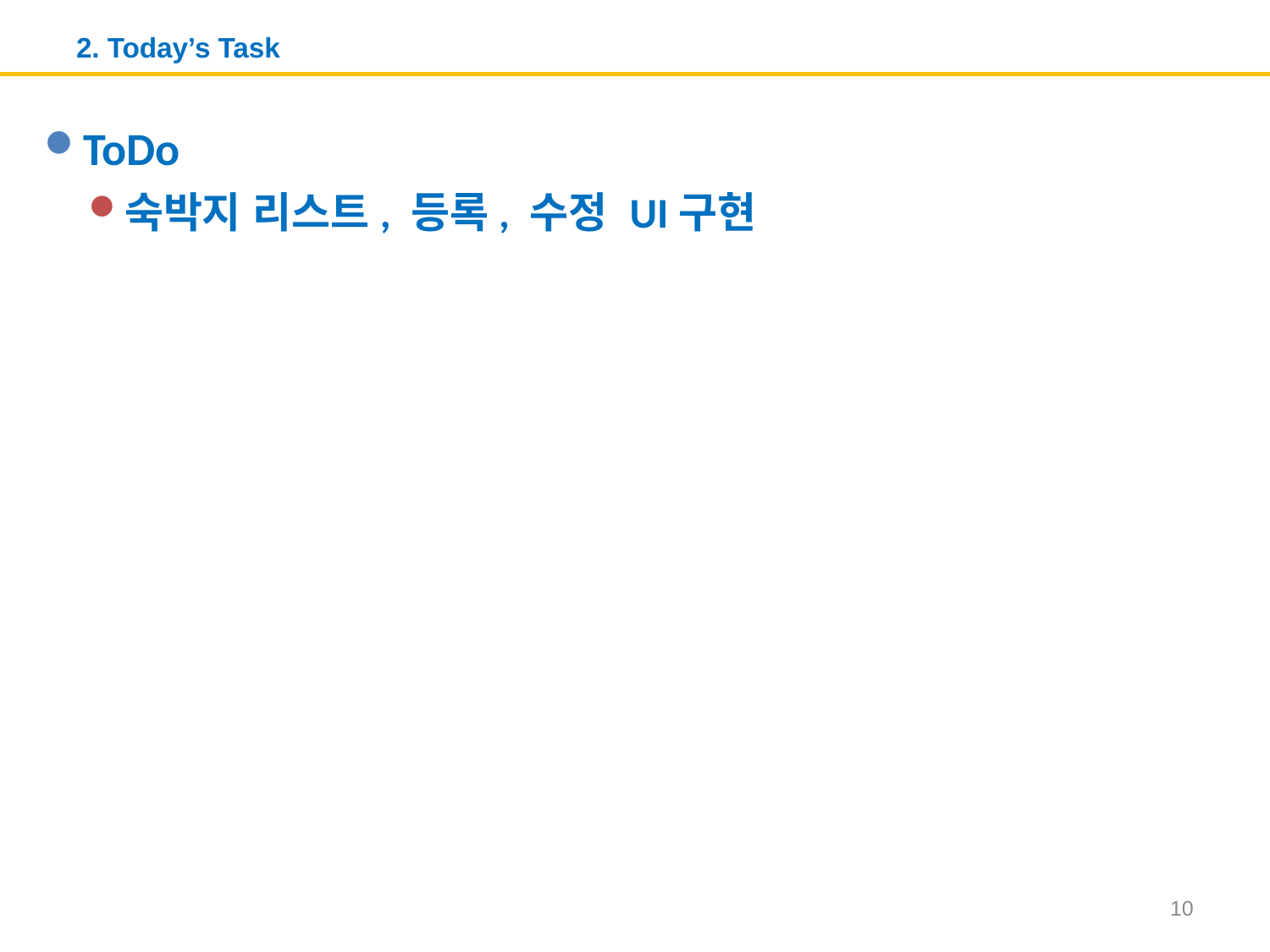

# 2. Today’s Task
ToDo
숙박지 리스트, 등록, 수정 UI구현

10